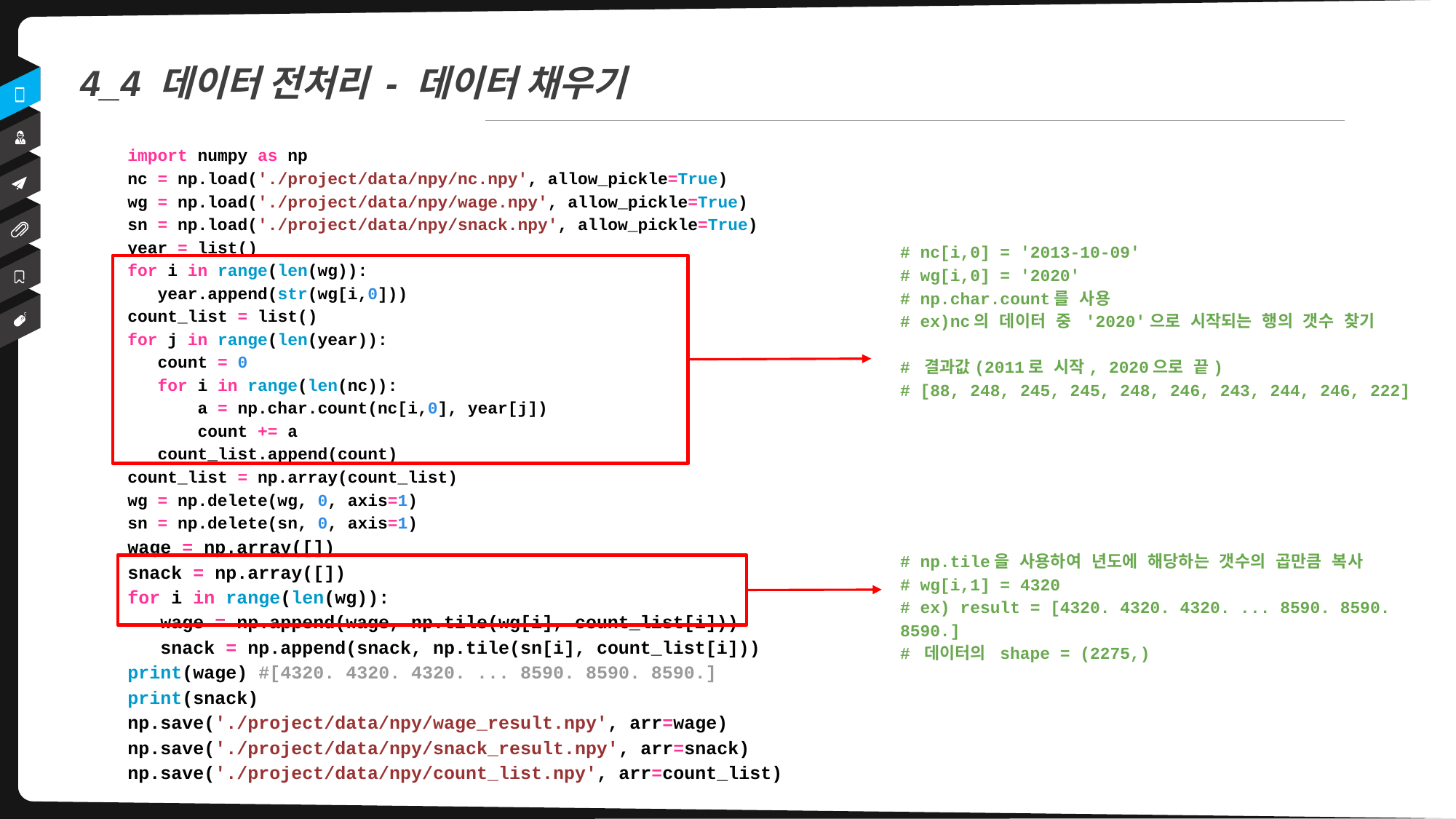

4_4 데이터 전처리 - 데이터 채우기

import numpy as np
nc = np.load('./project/data/npy/nc.npy', allow_pickle=True)
wg = np.load('./project/data/npy/wage.npy', allow_pickle=True)
sn = np.load('./project/data/npy/snack.npy', allow_pickle=True)
year = list()
for i in range(len(wg)):
   year.append(str(wg[i,0]))
count_list = list()
for j in range(len(year)):
   count = 0
   for i in range(len(nc)):
       a = np.char.count(nc[i,0], year[j])
       count += a
   count_list.append(count)
count_list = np.array(count_list)
wg = np.delete(wg, 0, axis=1)
sn = np.delete(sn, 0, axis=1)
wage = np.array([])
snack = np.array([])
for i in range(len(wg)):
   wage = np.append(wage, np.tile(wg[i], count_list[i]))
   snack = np.append(snack, np.tile(sn[i], count_list[i]))
print(wage) #[4320. 4320. 4320. ... 8590. 8590. 8590.]
print(snack)
np.save('./project/data/npy/wage_result.npy', arr=wage)
np.save('./project/data/npy/snack_result.npy', arr=snack)
np.save('./project/data/npy/count_list.npy', arr=count_list)

# nc[i,0] = '2013-10-09'
# wg[i,0] = '2020'
# np.char.count를 사용
# ex)nc의 데이터 중 '2020'으로 시작되는 행의 갯수 찾기

# 결과값(2011로 시작, 2020으로 끝)
# [88, 248, 245, 245, 248, 246, 243, 244, 246, 222]

# np.tile을 사용하여 년도에 해당하는 갯수의 곱만큼 복사
# wg[i,1] = 4320
# ex) result = [4320. 4320. 4320. ... 8590. 8590. 8590.]
# 데이터의 shape = (2275,)